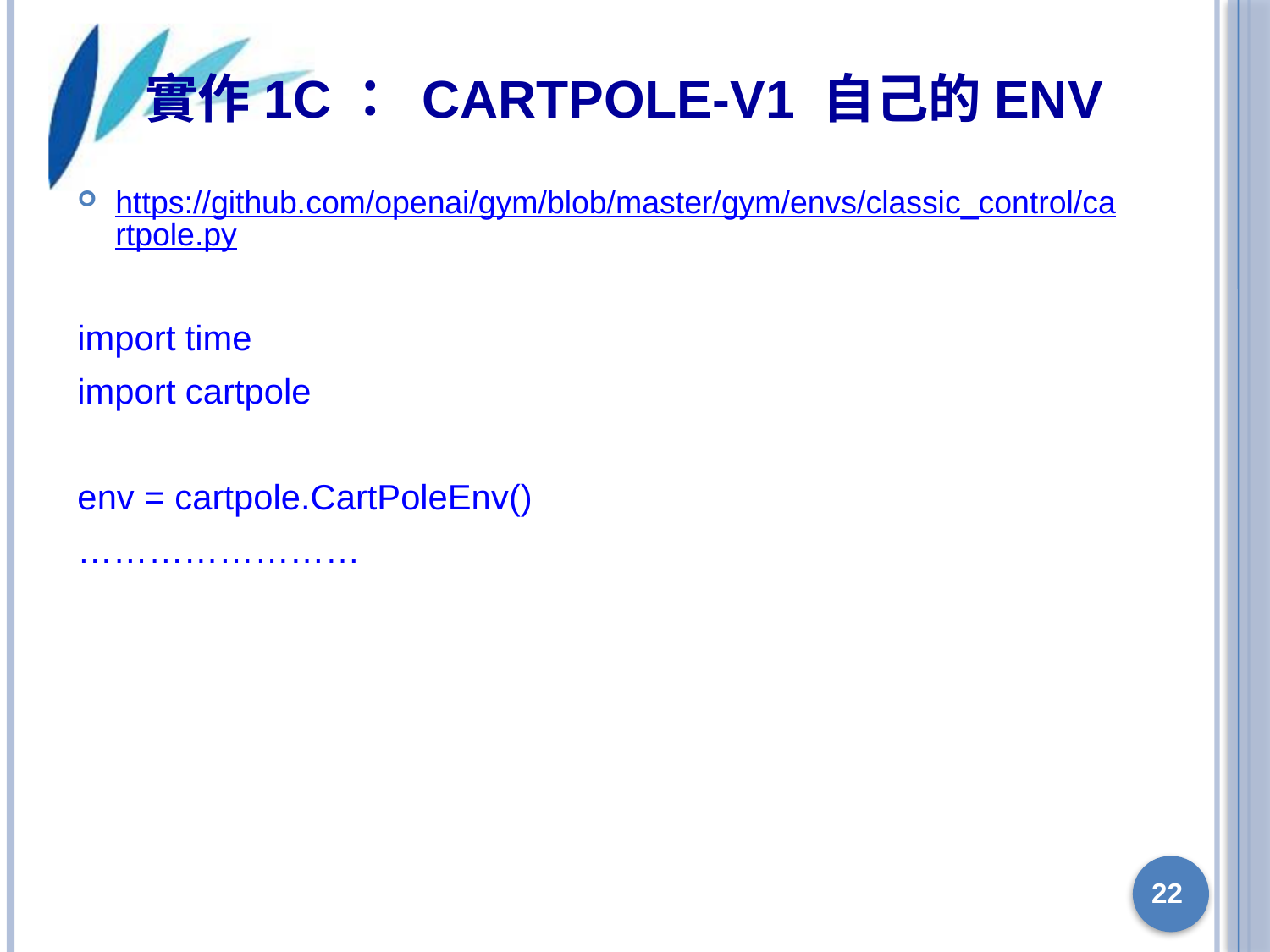

# 實作1C： CartPole-v1 自己的env
https://github.com/openai/gym/blob/master/gym/envs/classic_control/cartpole.py

import time
import cartpole

env = cartpole.CartPoleEnv()
……………………
22